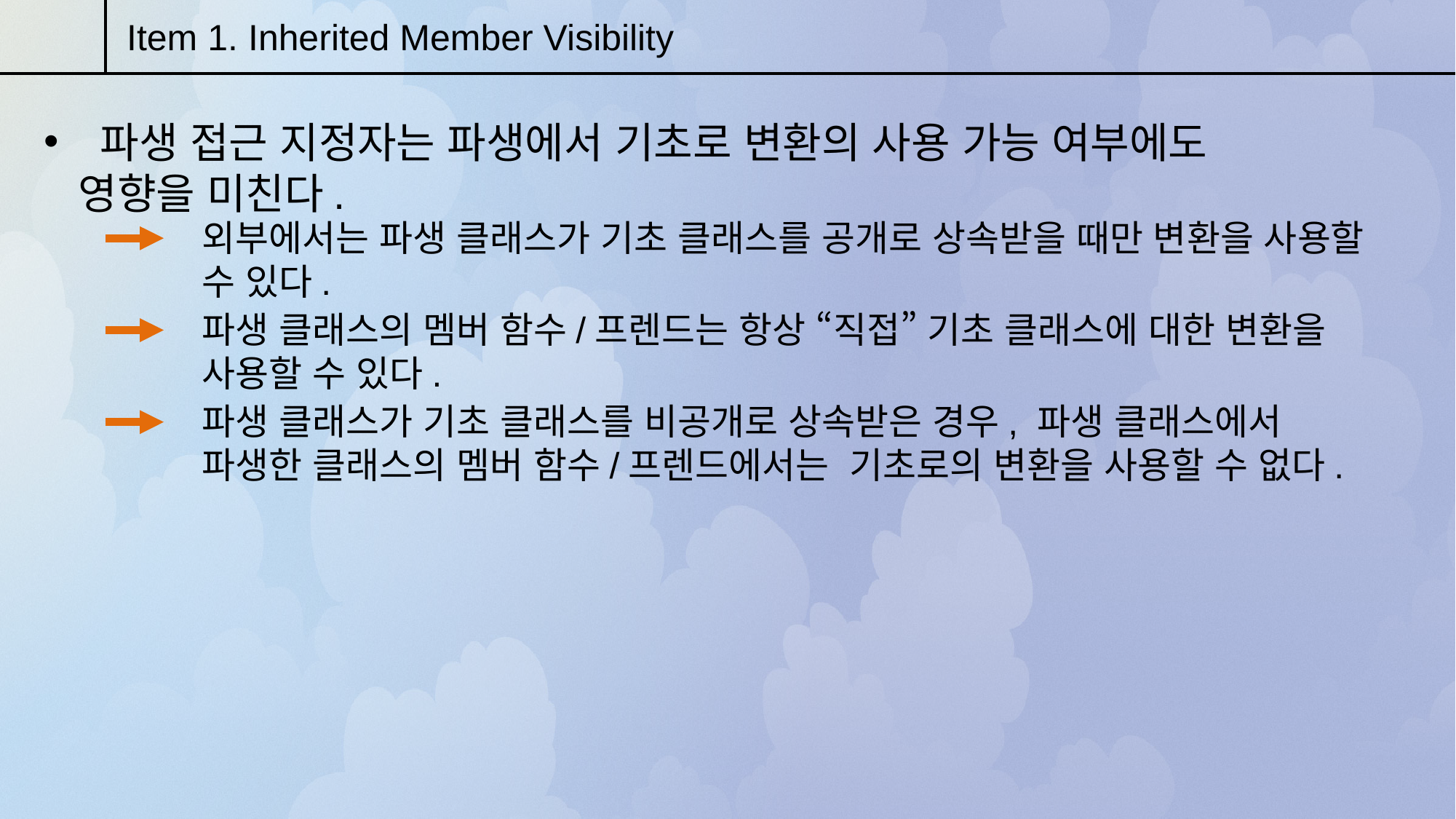

Item 1. Inherited Member Visibility
 파생 접근 지정자는 파생에서 기초로 변환의 사용 가능 여부에도 영향을 미친다.
외부에서는 파생 클래스가 기초 클래스를 공개로 상속받을 때만 변환을 사용할 수 있다.
파생 클래스의 멤버 함수/프렌드는 항상 “직접” 기초 클래스에 대한 변환을 사용할 수 있다.
파생 클래스가 기초 클래스를 비공개로 상속받은 경우, 파생 클래스에서 파생한 클래스의 멤버 함수/프렌드에서는  기초로의 변환을 사용할 수 없다.